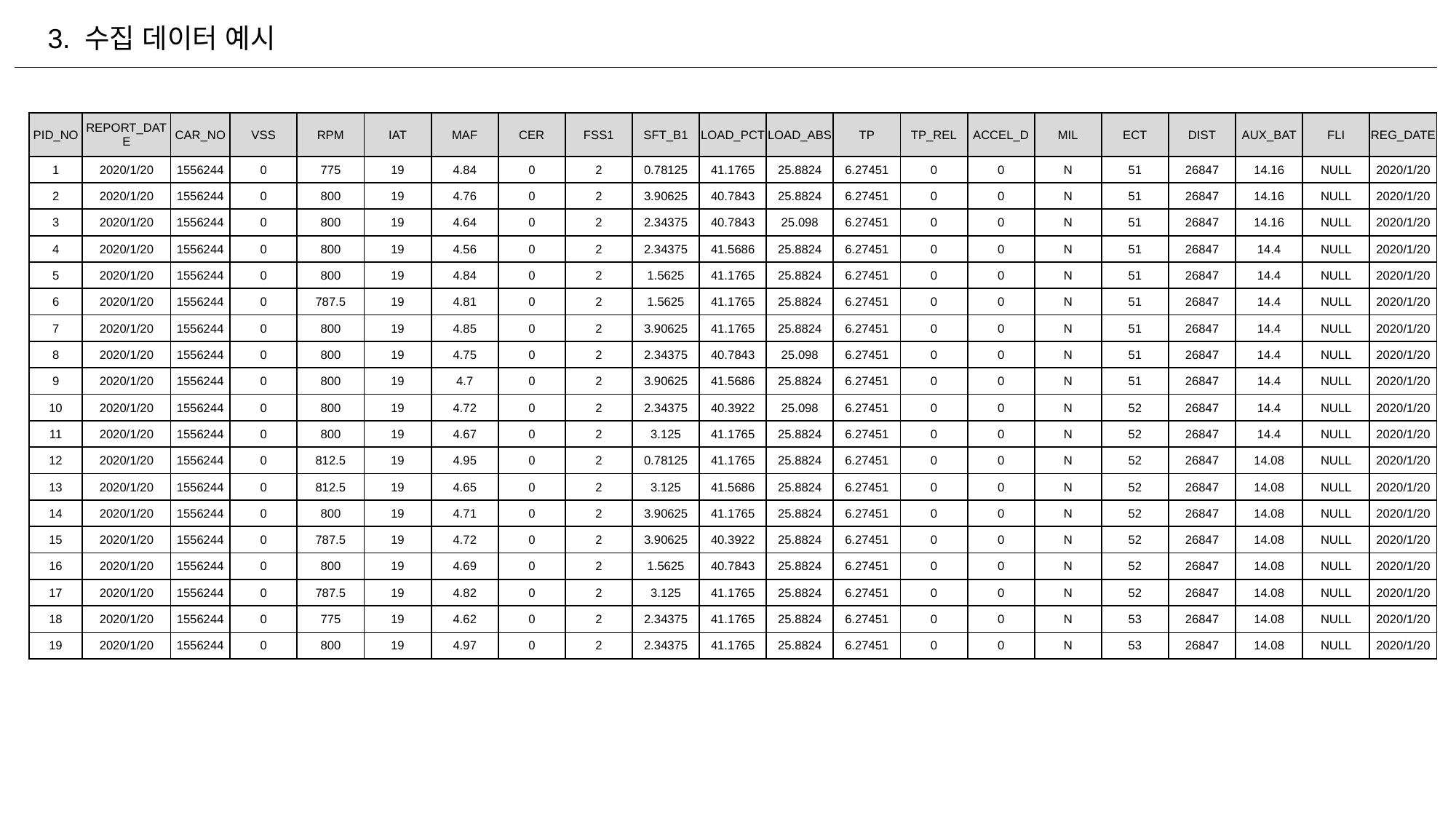

3. 수집 데이터 예시
| PID\_NO | REPORT\_DATE | CAR\_NO | VSS | RPM | IAT | MAF | CER | FSS1 | SFT\_B1 | LOAD\_PCT | LOAD\_ABS | TP | TP\_REL | ACCEL\_D | MIL | ECT | DIST | AUX\_BAT | FLI | REG\_DATE |
| --- | --- | --- | --- | --- | --- | --- | --- | --- | --- | --- | --- | --- | --- | --- | --- | --- | --- | --- | --- | --- |
| 1 | 2020/1/20 | 1556244 | 0 | 775 | 19 | 4.84 | 0 | 2 | 0.78125 | 41.1765 | 25.8824 | 6.27451 | 0 | 0 | N | 51 | 26847 | 14.16 | NULL | 2020/1/20 |
| 2 | 2020/1/20 | 1556244 | 0 | 800 | 19 | 4.76 | 0 | 2 | 3.90625 | 40.7843 | 25.8824 | 6.27451 | 0 | 0 | N | 51 | 26847 | 14.16 | NULL | 2020/1/20 |
| 3 | 2020/1/20 | 1556244 | 0 | 800 | 19 | 4.64 | 0 | 2 | 2.34375 | 40.7843 | 25.098 | 6.27451 | 0 | 0 | N | 51 | 26847 | 14.16 | NULL | 2020/1/20 |
| 4 | 2020/1/20 | 1556244 | 0 | 800 | 19 | 4.56 | 0 | 2 | 2.34375 | 41.5686 | 25.8824 | 6.27451 | 0 | 0 | N | 51 | 26847 | 14.4 | NULL | 2020/1/20 |
| 5 | 2020/1/20 | 1556244 | 0 | 800 | 19 | 4.84 | 0 | 2 | 1.5625 | 41.1765 | 25.8824 | 6.27451 | 0 | 0 | N | 51 | 26847 | 14.4 | NULL | 2020/1/20 |
| 6 | 2020/1/20 | 1556244 | 0 | 787.5 | 19 | 4.81 | 0 | 2 | 1.5625 | 41.1765 | 25.8824 | 6.27451 | 0 | 0 | N | 51 | 26847 | 14.4 | NULL | 2020/1/20 |
| 7 | 2020/1/20 | 1556244 | 0 | 800 | 19 | 4.85 | 0 | 2 | 3.90625 | 41.1765 | 25.8824 | 6.27451 | 0 | 0 | N | 51 | 26847 | 14.4 | NULL | 2020/1/20 |
| 8 | 2020/1/20 | 1556244 | 0 | 800 | 19 | 4.75 | 0 | 2 | 2.34375 | 40.7843 | 25.098 | 6.27451 | 0 | 0 | N | 51 | 26847 | 14.4 | NULL | 2020/1/20 |
| 9 | 2020/1/20 | 1556244 | 0 | 800 | 19 | 4.7 | 0 | 2 | 3.90625 | 41.5686 | 25.8824 | 6.27451 | 0 | 0 | N | 51 | 26847 | 14.4 | NULL | 2020/1/20 |
| 10 | 2020/1/20 | 1556244 | 0 | 800 | 19 | 4.72 | 0 | 2 | 2.34375 | 40.3922 | 25.098 | 6.27451 | 0 | 0 | N | 52 | 26847 | 14.4 | NULL | 2020/1/20 |
| 11 | 2020/1/20 | 1556244 | 0 | 800 | 19 | 4.67 | 0 | 2 | 3.125 | 41.1765 | 25.8824 | 6.27451 | 0 | 0 | N | 52 | 26847 | 14.4 | NULL | 2020/1/20 |
| 12 | 2020/1/20 | 1556244 | 0 | 812.5 | 19 | 4.95 | 0 | 2 | 0.78125 | 41.1765 | 25.8824 | 6.27451 | 0 | 0 | N | 52 | 26847 | 14.08 | NULL | 2020/1/20 |
| 13 | 2020/1/20 | 1556244 | 0 | 812.5 | 19 | 4.65 | 0 | 2 | 3.125 | 41.5686 | 25.8824 | 6.27451 | 0 | 0 | N | 52 | 26847 | 14.08 | NULL | 2020/1/20 |
| 14 | 2020/1/20 | 1556244 | 0 | 800 | 19 | 4.71 | 0 | 2 | 3.90625 | 41.1765 | 25.8824 | 6.27451 | 0 | 0 | N | 52 | 26847 | 14.08 | NULL | 2020/1/20 |
| 15 | 2020/1/20 | 1556244 | 0 | 787.5 | 19 | 4.72 | 0 | 2 | 3.90625 | 40.3922 | 25.8824 | 6.27451 | 0 | 0 | N | 52 | 26847 | 14.08 | NULL | 2020/1/20 |
| 16 | 2020/1/20 | 1556244 | 0 | 800 | 19 | 4.69 | 0 | 2 | 1.5625 | 40.7843 | 25.8824 | 6.27451 | 0 | 0 | N | 52 | 26847 | 14.08 | NULL | 2020/1/20 |
| 17 | 2020/1/20 | 1556244 | 0 | 787.5 | 19 | 4.82 | 0 | 2 | 3.125 | 41.1765 | 25.8824 | 6.27451 | 0 | 0 | N | 52 | 26847 | 14.08 | NULL | 2020/1/20 |
| 18 | 2020/1/20 | 1556244 | 0 | 775 | 19 | 4.62 | 0 | 2 | 2.34375 | 41.1765 | 25.8824 | 6.27451 | 0 | 0 | N | 53 | 26847 | 14.08 | NULL | 2020/1/20 |
| 19 | 2020/1/20 | 1556244 | 0 | 800 | 19 | 4.97 | 0 | 2 | 2.34375 | 41.1765 | 25.8824 | 6.27451 | 0 | 0 | N | 53 | 26847 | 14.08 | NULL | 2020/1/20 |